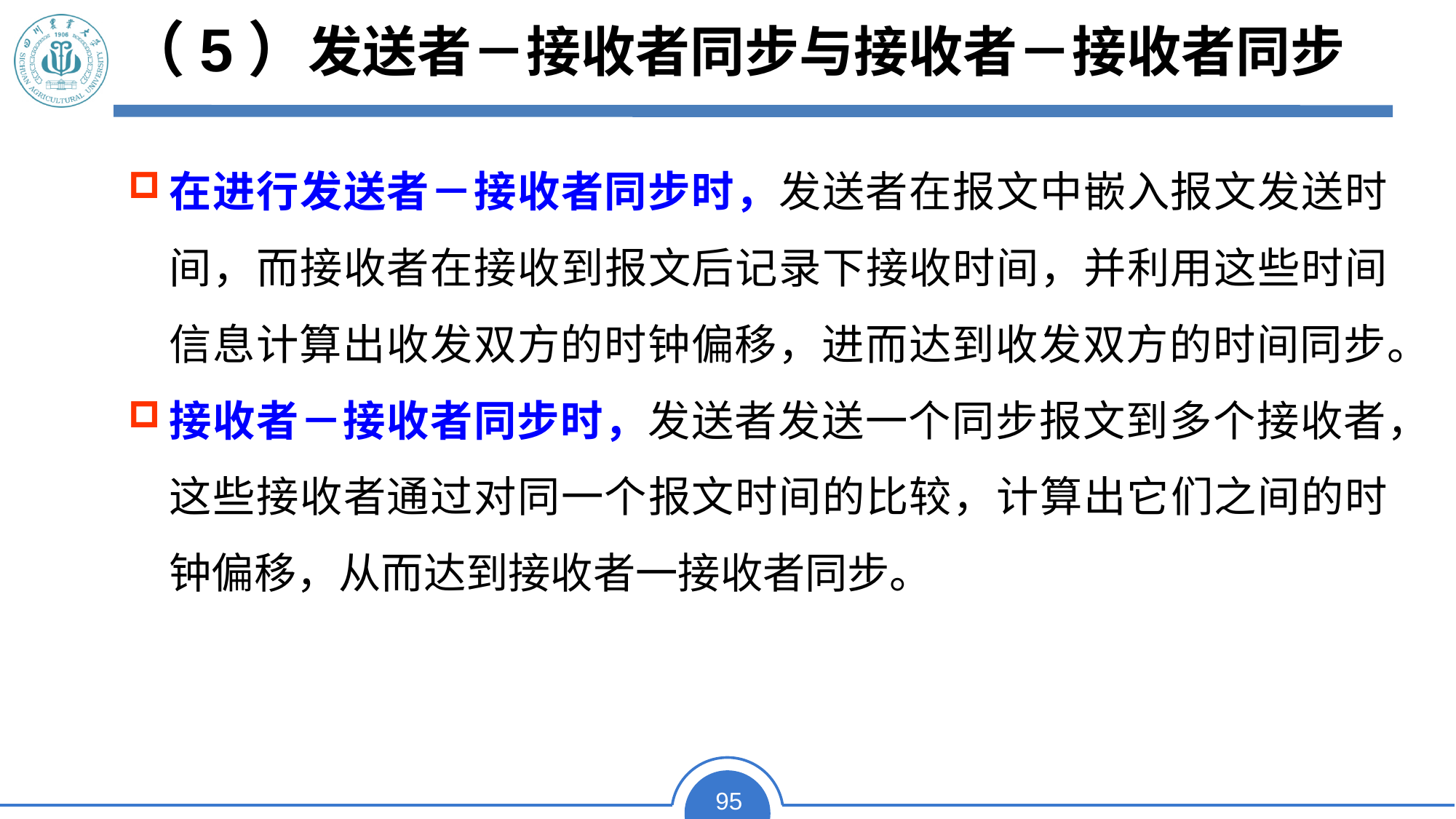

# （5）发送者－接收者同步与接收者－接收者同步
在进行发送者－接收者同步时，发送者在报文中嵌入报文发送时间，而接收者在接收到报文后记录下接收时间，并利用这些时间信息计算出收发双方的时钟偏移，进而达到收发双方的时间同步。
接收者－接收者同步时，发送者发送一个同步报文到多个接收者，这些接收者通过对同一个报文时间的比较，计算出它们之间的时钟偏移，从而达到接收者一接收者同步。